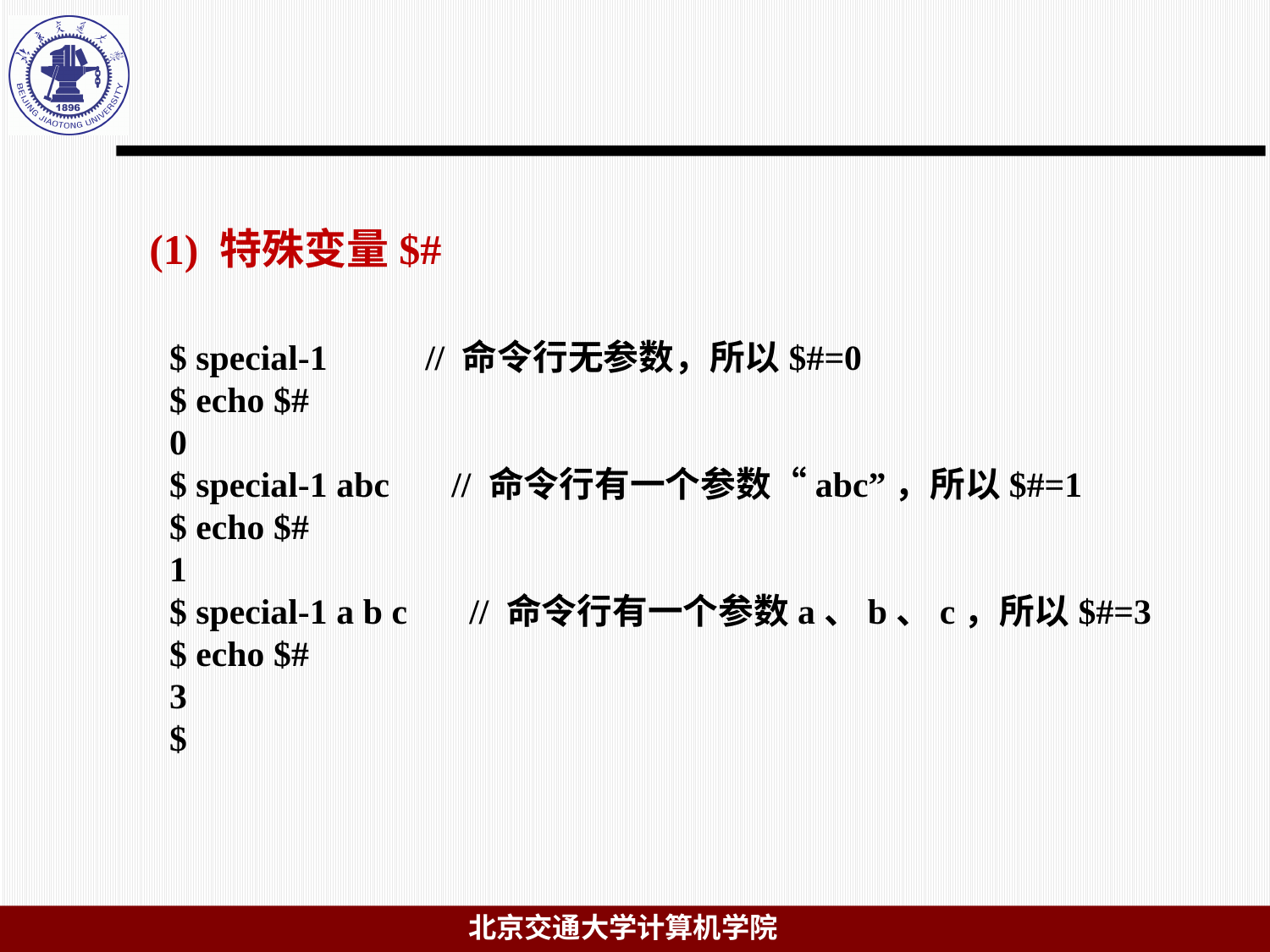

#
(1) 特殊变量$#
$ special-1           // 命令行无参数，所以$#=0
$ echo $#
0
$ special-1 abc       // 命令行有一个参数“abc”，所以$#=1
$ echo $#
1
$ special-1 a b c       // 命令行有一个参数a、b、c，所以$#=3
$ echo $#
3
$